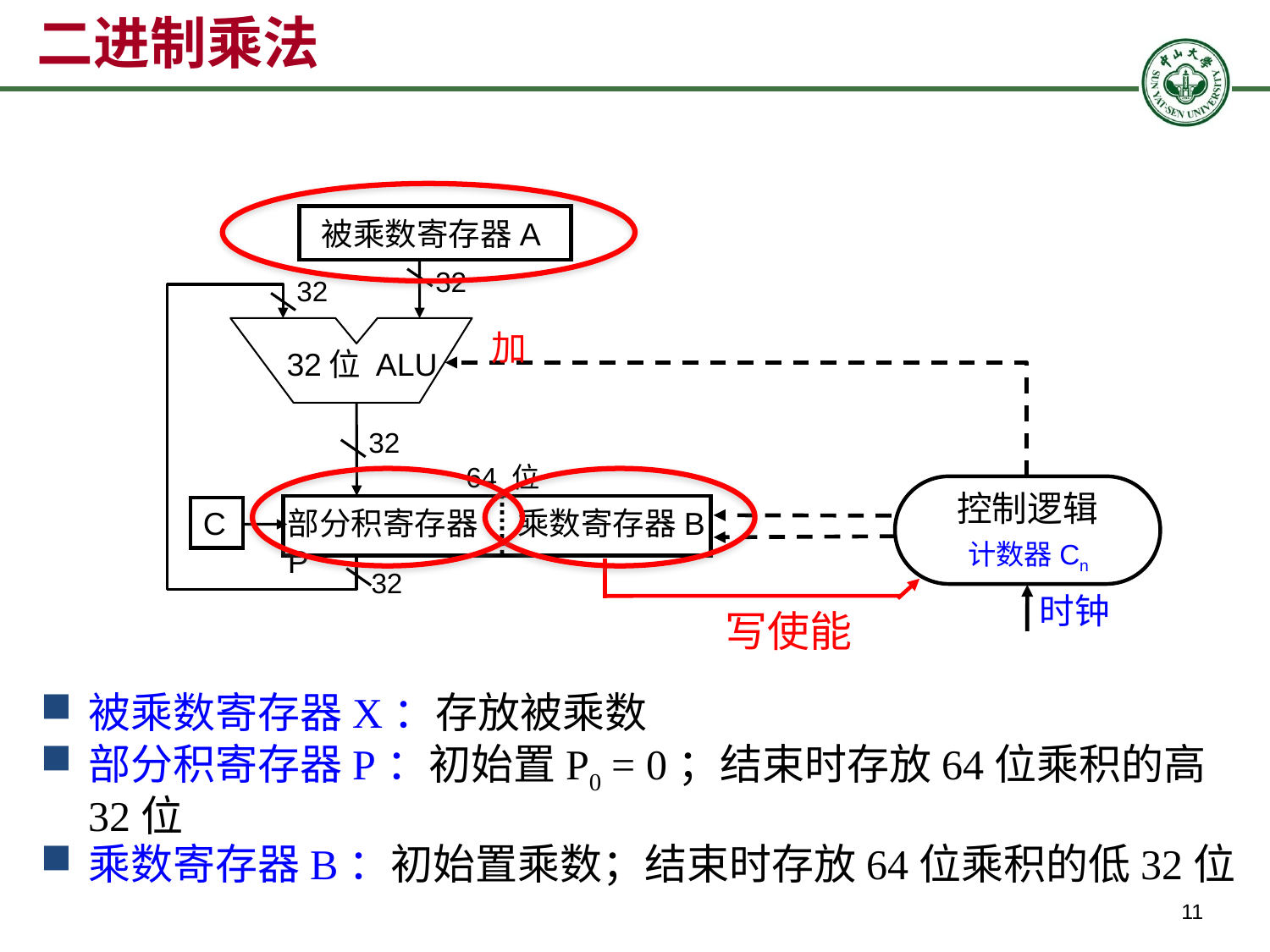

# 二进制乘法

被乘数寄存器A

32

32

加
32位 ALU

32

64 位

控制逻辑

C
部分积寄存器P
乘数寄存器B

计数器Cn
32

时钟

写使能
被乘数寄存器X：存放被乘数
部分积寄存器P：初始置P0 = 0；结束时存放64位乘积的高32位
乘数寄存器B：初始置乘数；结束时存放64位乘积的低32位